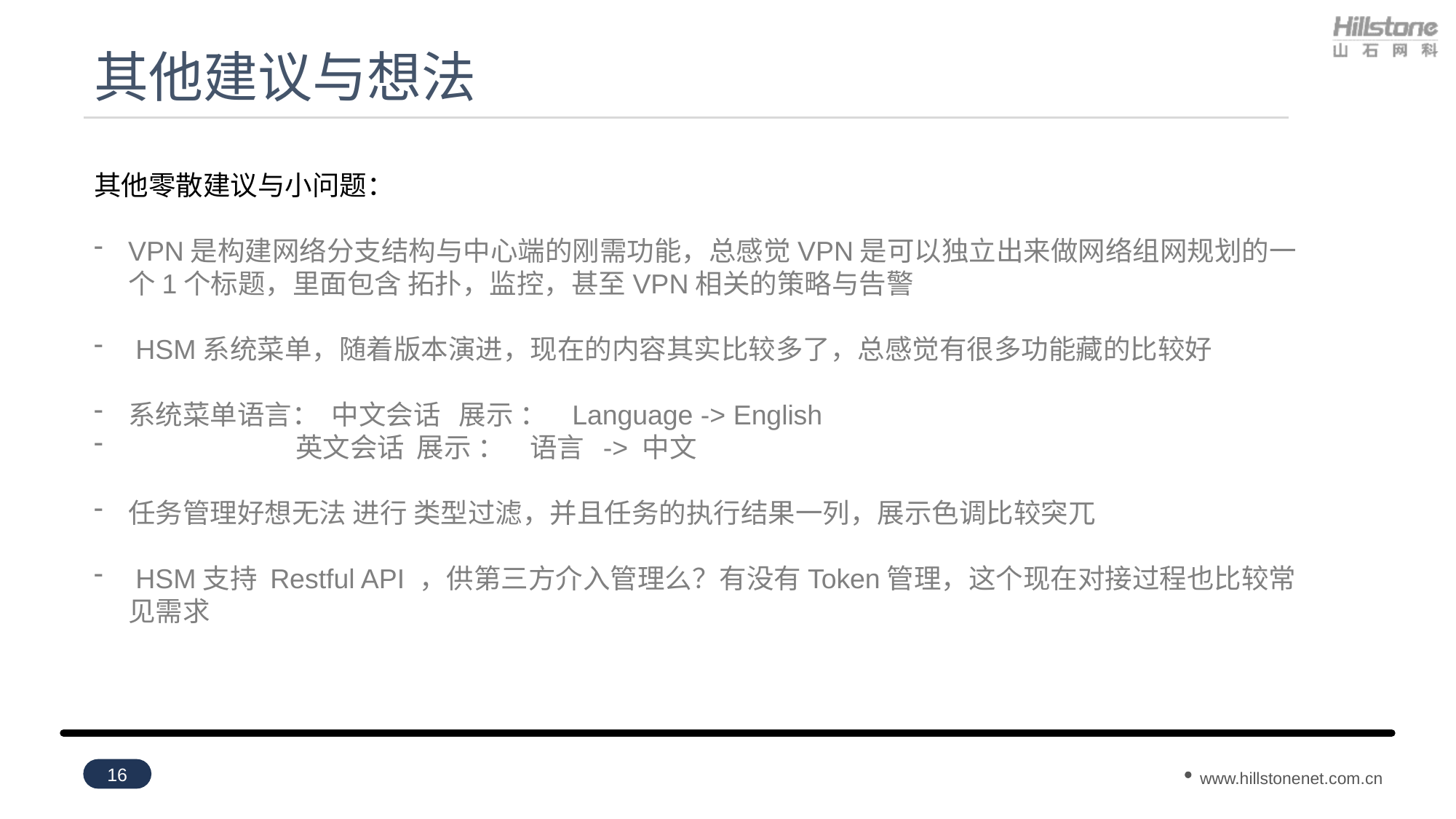

# 其他建议与想法
其他零散建议与小问题：

VPN是构建网络分支结构与中心端的刚需功能，总感觉VPN是可以独立出来做网络组网规划的一个1个标题，里面包含 拓扑，监控，甚至VPN相关的策略与告警

 HSM系统菜单，随着版本演进，现在的内容其实比较多了，总感觉有很多功能藏的比较好

系统菜单语言：  中文会话   展示 ：   Language -> English
                          英文会话  展示 ：    语言  -> 中文

任务管理好想无法 进行 类型过滤，并且任务的执行结果一列，展示色调比较突兀

 HSM支持 Restful API ，供第三方介入管理么？有没有Token管理，这个现在对接过程也比较常见需求

16